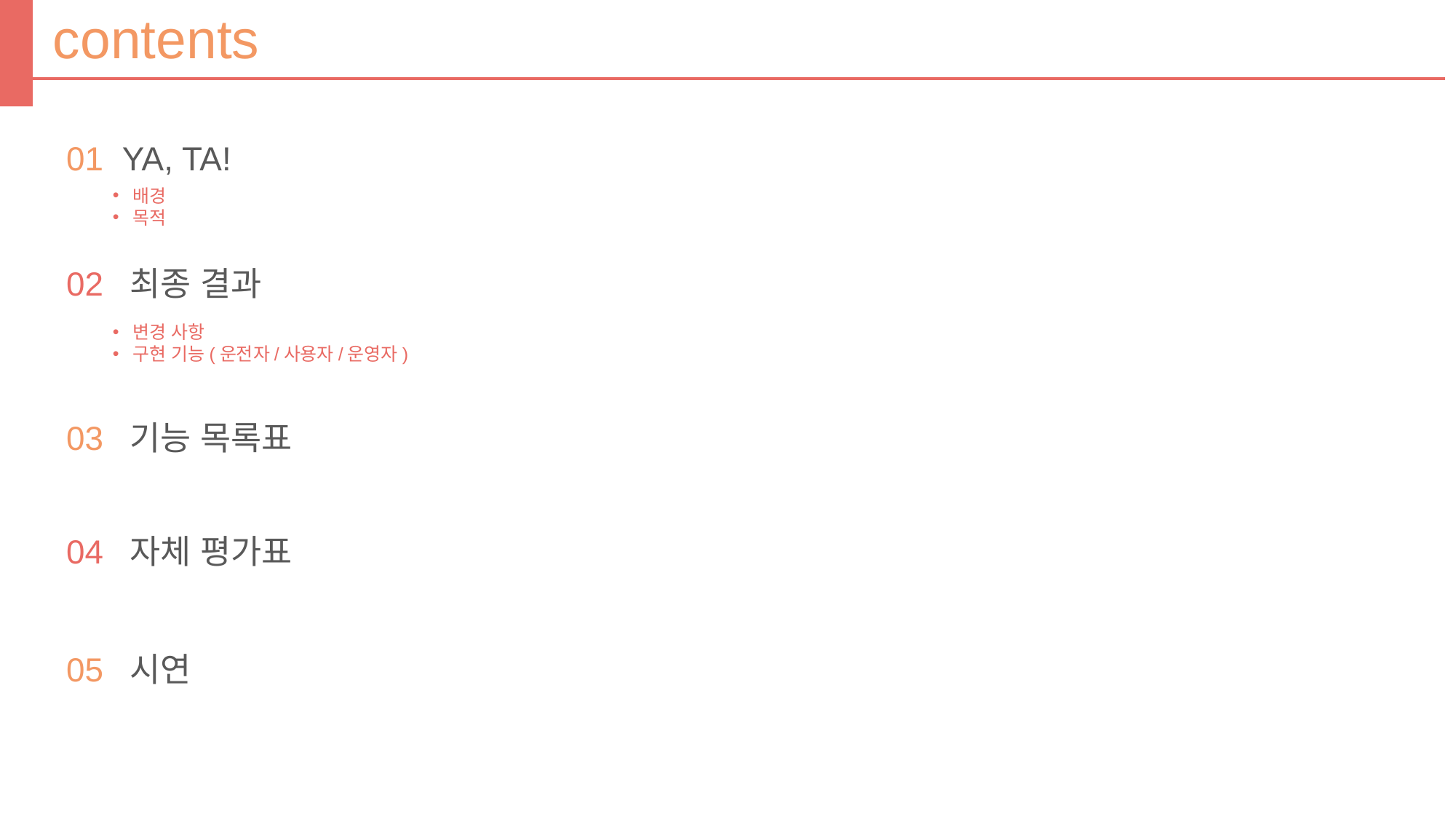

contents
01  YA, TA!

배경
목적
02  최종 결과
변경 사항
구현 기능(운전자/사용자/운영자)

03  기능 목록표
04  자체 평가표
05  시연